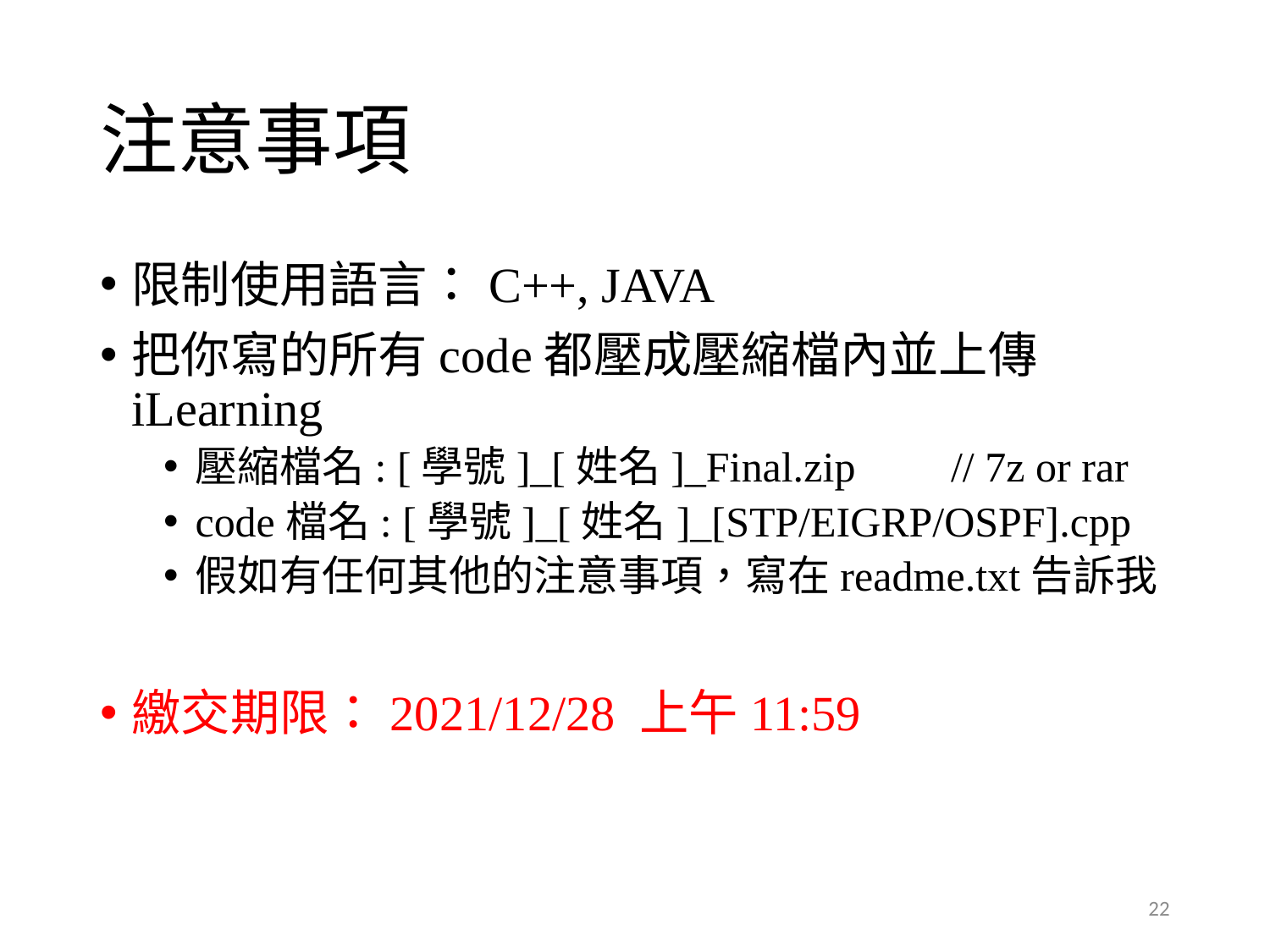

# 注意事項
限制使用語言：C++, JAVA
把你寫的所有code都壓成壓縮檔內並上傳iLearning
壓縮檔名: [學號]_[姓名]_Final.zip         // 7z or rar
code檔名: [學號]_[姓名]_[STP/EIGRP/OSPF].cpp
假如有任何其他的注意事項，寫在readme.txt告訴我

繳交期限：2021/12/28 上午11:59
22